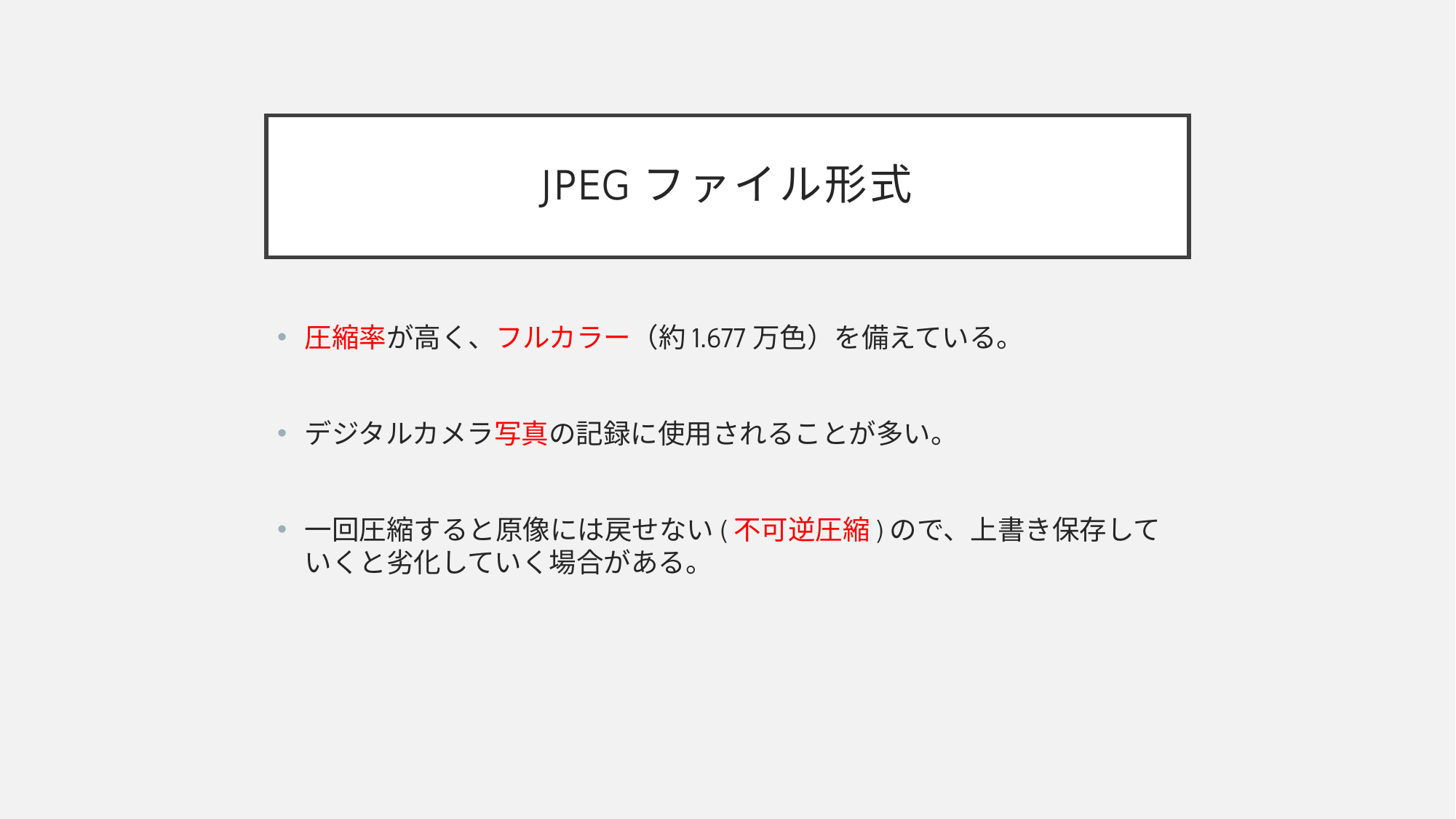

# JPEGファイル形式
圧縮率が高く、フルカラー（約1.677万色）を備えている。

デジタルカメラ写真の記録に使用されることが多い。

一回圧縮すると原像には戻せない(不可逆圧縮)ので、上書き保存していくと劣化していく場合がある。